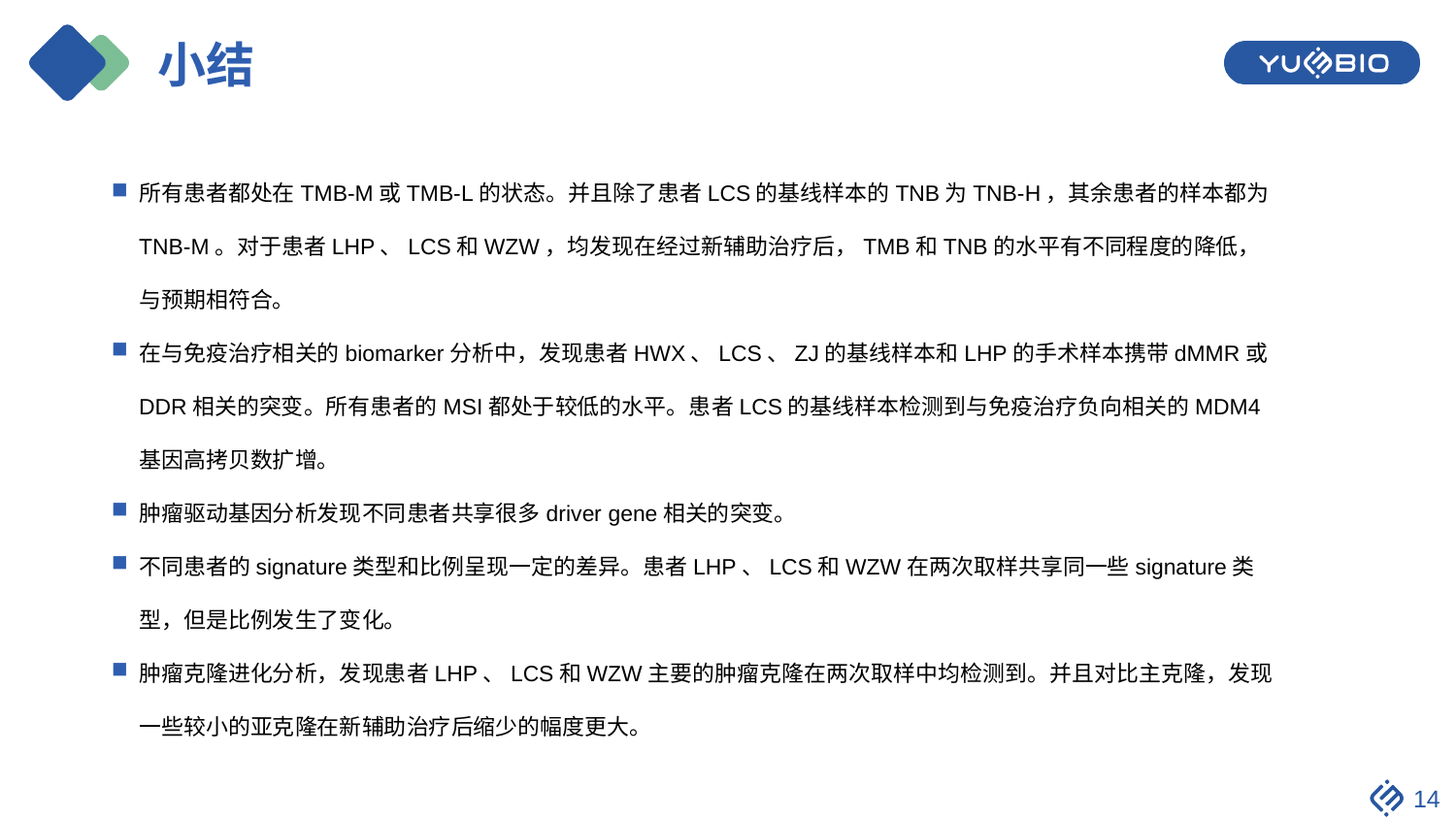

# 小结
所有患者都处在TMB-M或TMB-L的状态。并且除了患者LCS的基线样本的TNB为TNB-H，其余患者的样本都为TNB-M。对于患者LHP、LCS和WZW，均发现在经过新辅助治疗后，TMB和TNB的水平有不同程度的降低，与预期相符合。
在与免疫治疗相关的biomarker分析中，发现患者HWX、LCS、ZJ的基线样本和LHP的手术样本携带dMMR或DDR相关的突变。所有患者的MSI都处于较低的水平。患者LCS的基线样本检测到与免疫治疗负向相关的MDM4基因高拷贝数扩增。
肿瘤驱动基因分析发现不同患者共享很多driver gene相关的突变。
不同患者的signature类型和比例呈现一定的差异。患者LHP、LCS和WZW在两次取样共享同一些signature类型，但是比例发生了变化。
肿瘤克隆进化分析，发现患者LHP、LCS和WZW主要的肿瘤克隆在两次取样中均检测到。并且对比主克隆，发现一些较小的亚克隆在新辅助治疗后缩少的幅度更大。